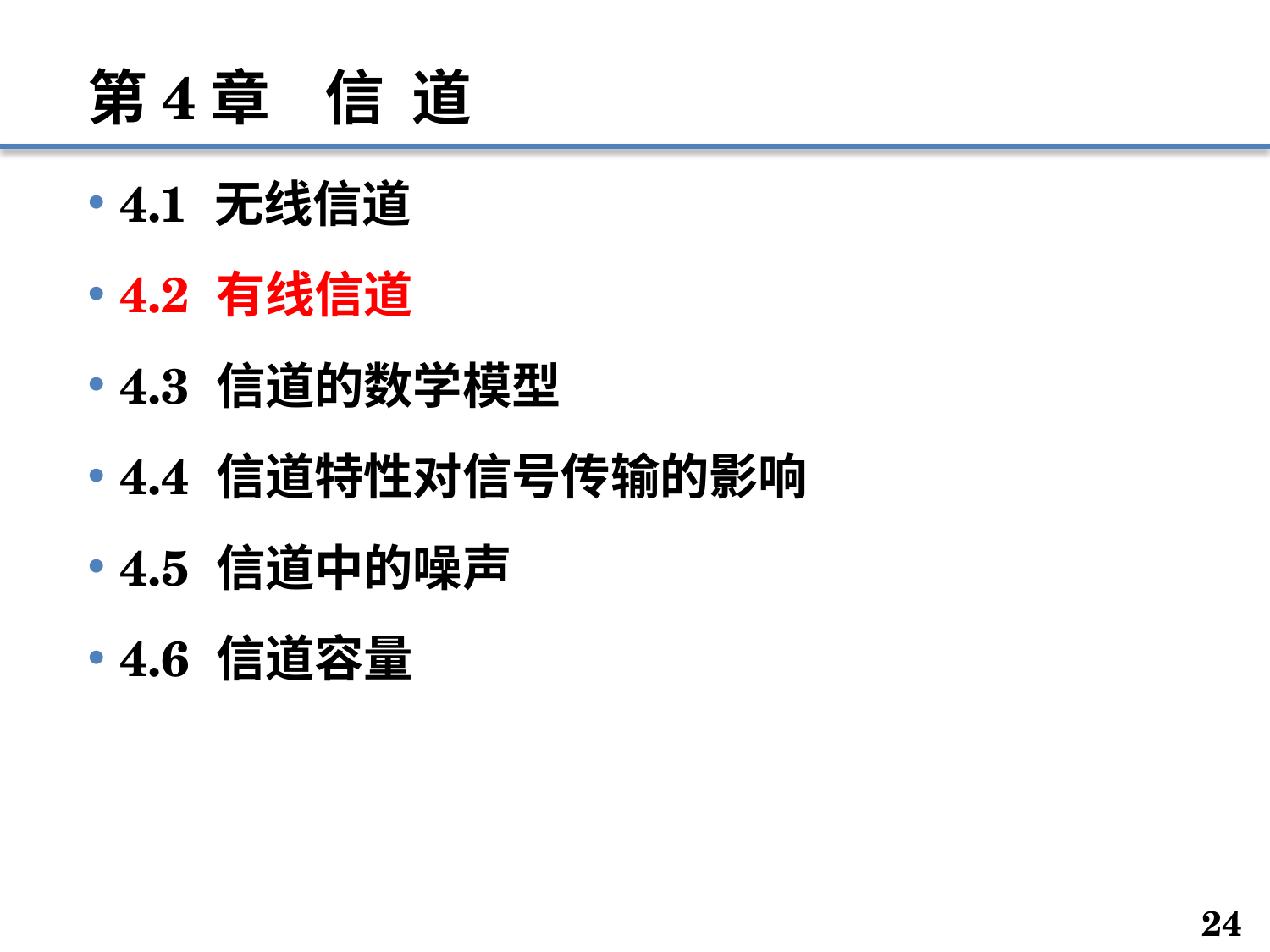

# 第4章    信  道
4.1 无线信道
4.2 有线信道
4.3 信道的数学模型
4.4 信道特性对信号传输的影响
4.5 信道中的噪声
4.6 信道容量

24